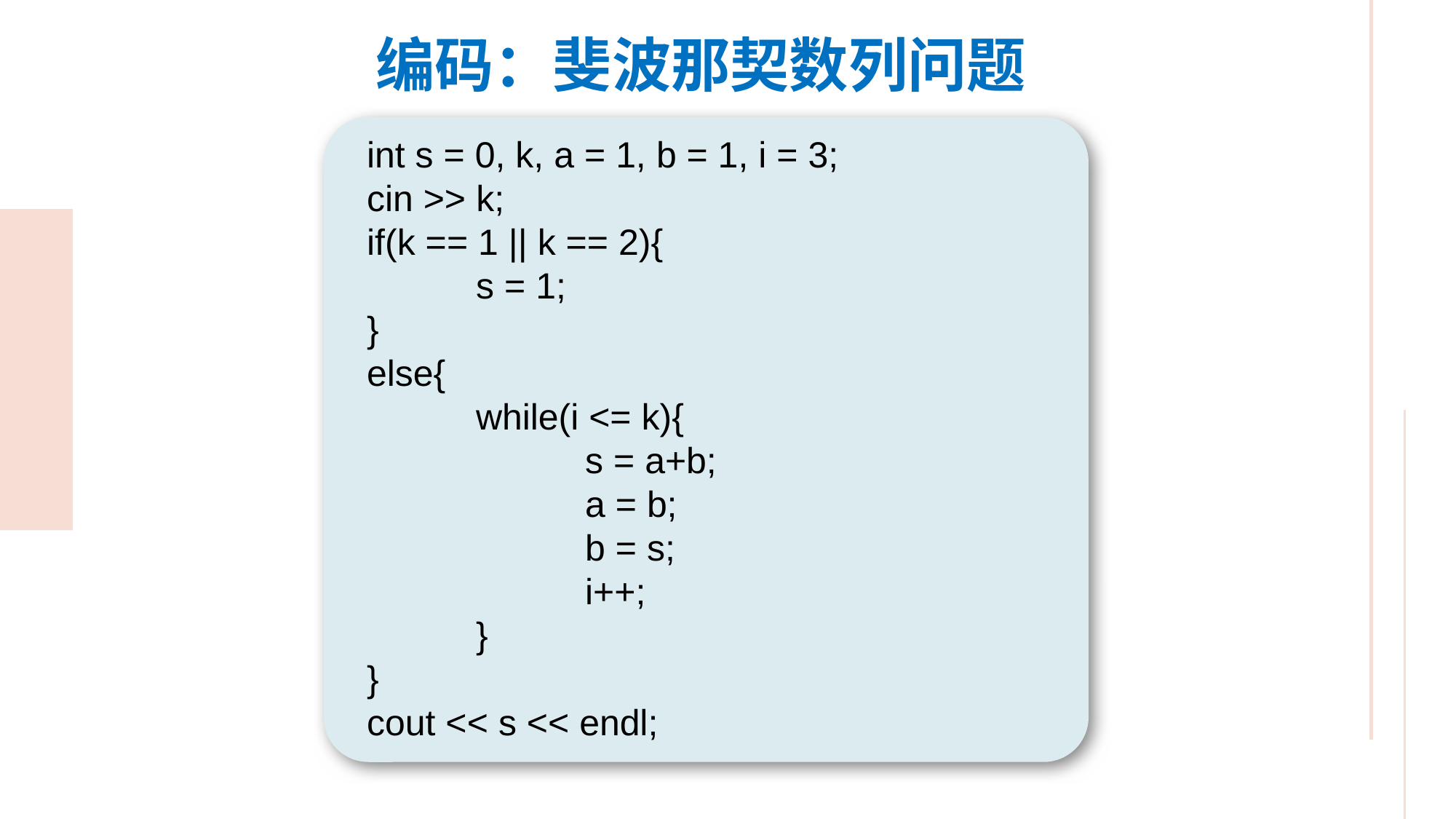

编码：斐波那契数列问题

int s = 0, k, a = 1, b = 1, i = 3;
cin >> k;
if(k == 1 || k == 2){
	s = 1;
}
else{
	while(i <= k){
		s = a+b;
		a = b;
		b = s;
		i++;
	}
}
cout << s << endl;